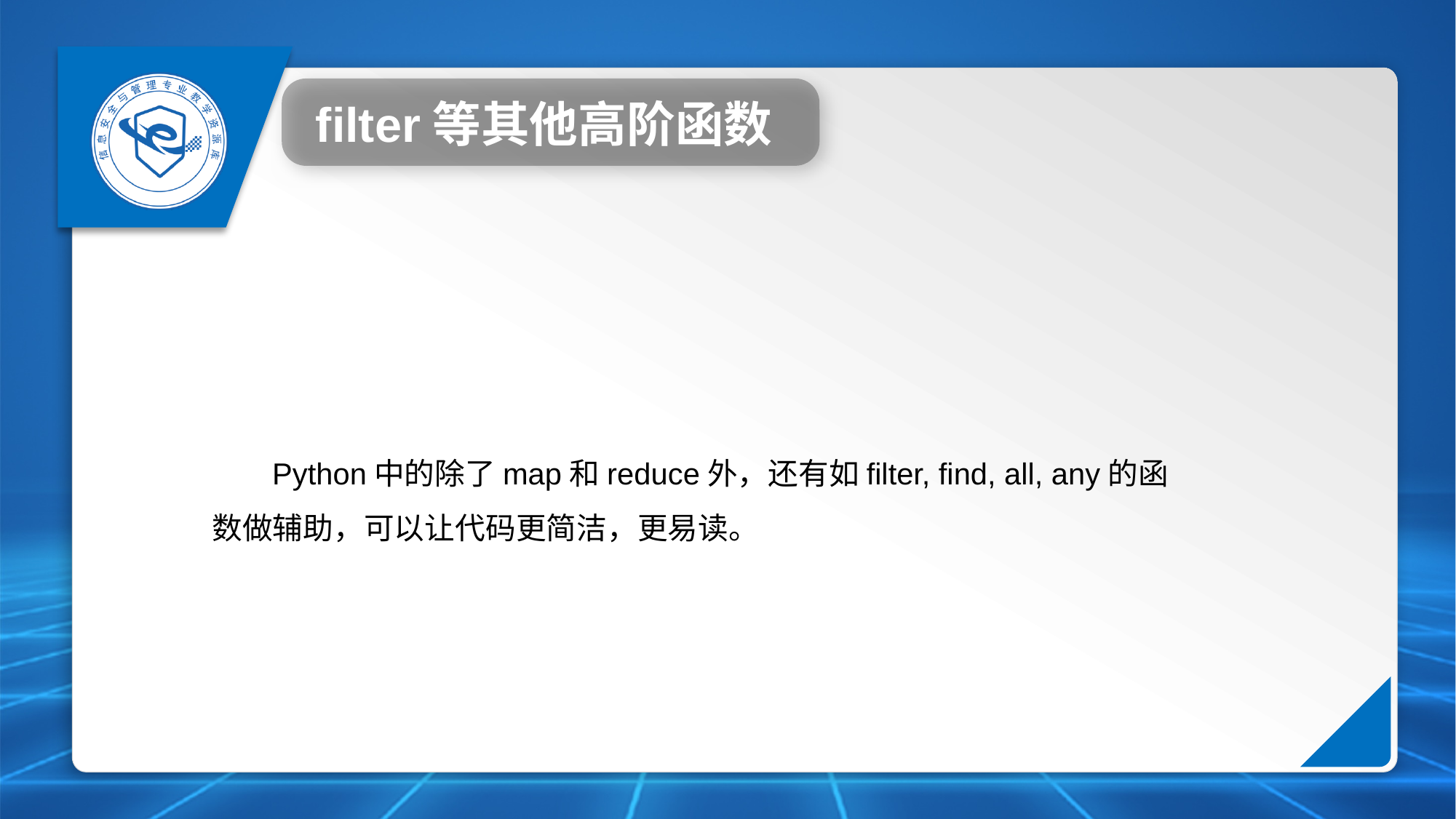

filter等其他高阶函数
Python中的除了map和reduce外，还有如filter, find, all, any的函数做辅助，可以让代码更简洁，更易读。